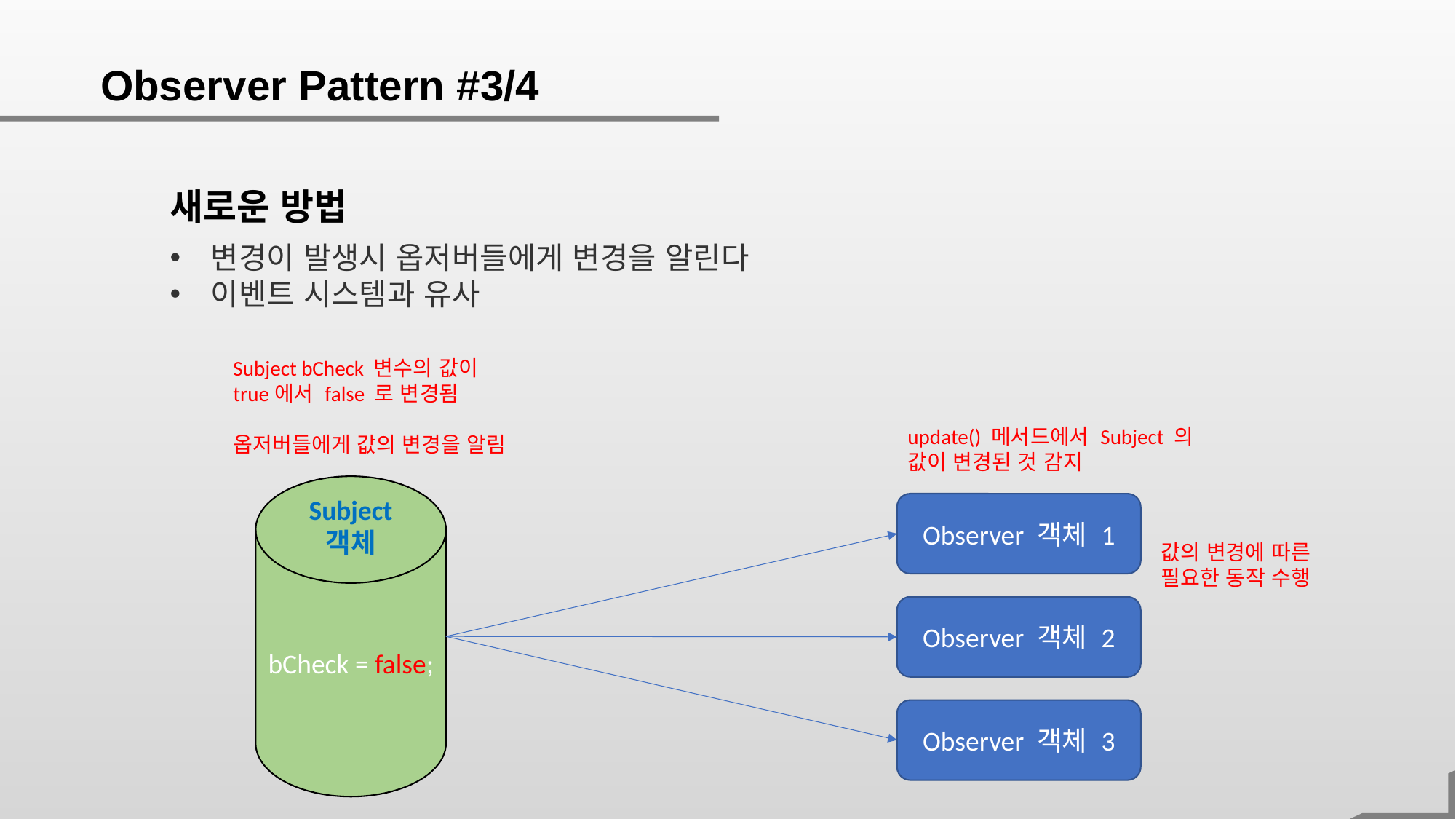

Observer Pattern #3/4

새로운 방법
변경이 발생시 옵저버들에게 변경을 알린다
이벤트 시스템과 유사
Subject bCheck 변수의 값이
true에서 false 로 변경됨

옵저버들에게 값의 변경을 알림
update() 메서드에서 Subject 의 값이 변경된 것 감지
bCheck = false;
Subject
객체
Observer 객체 1
값의 변경에 따른
필요한 동작 수행
Observer 객체 2
Observer 객체 3